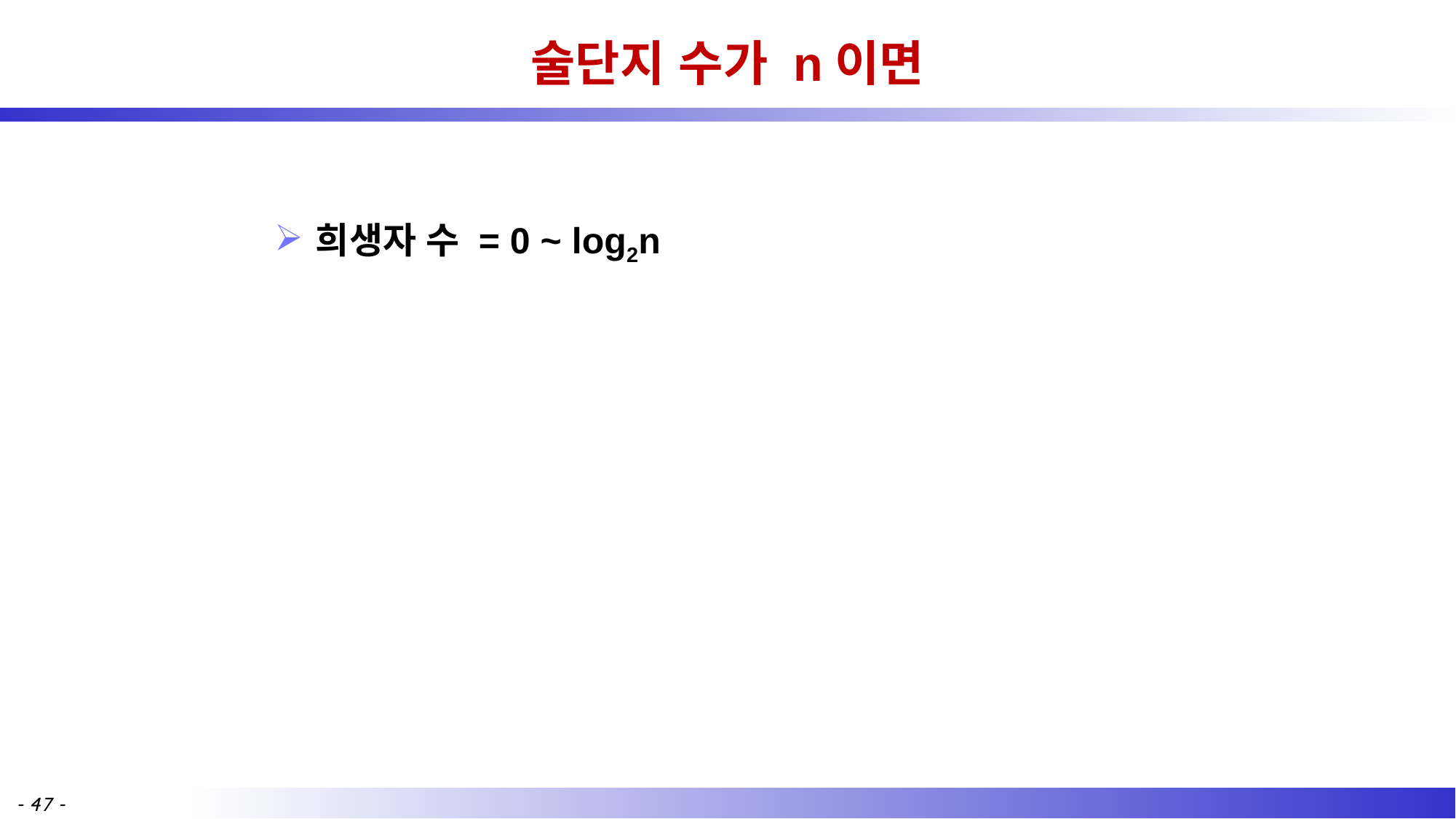

# 술단지 수가 n이면
희생자 수 = 0 ~ log2n
- 47 -